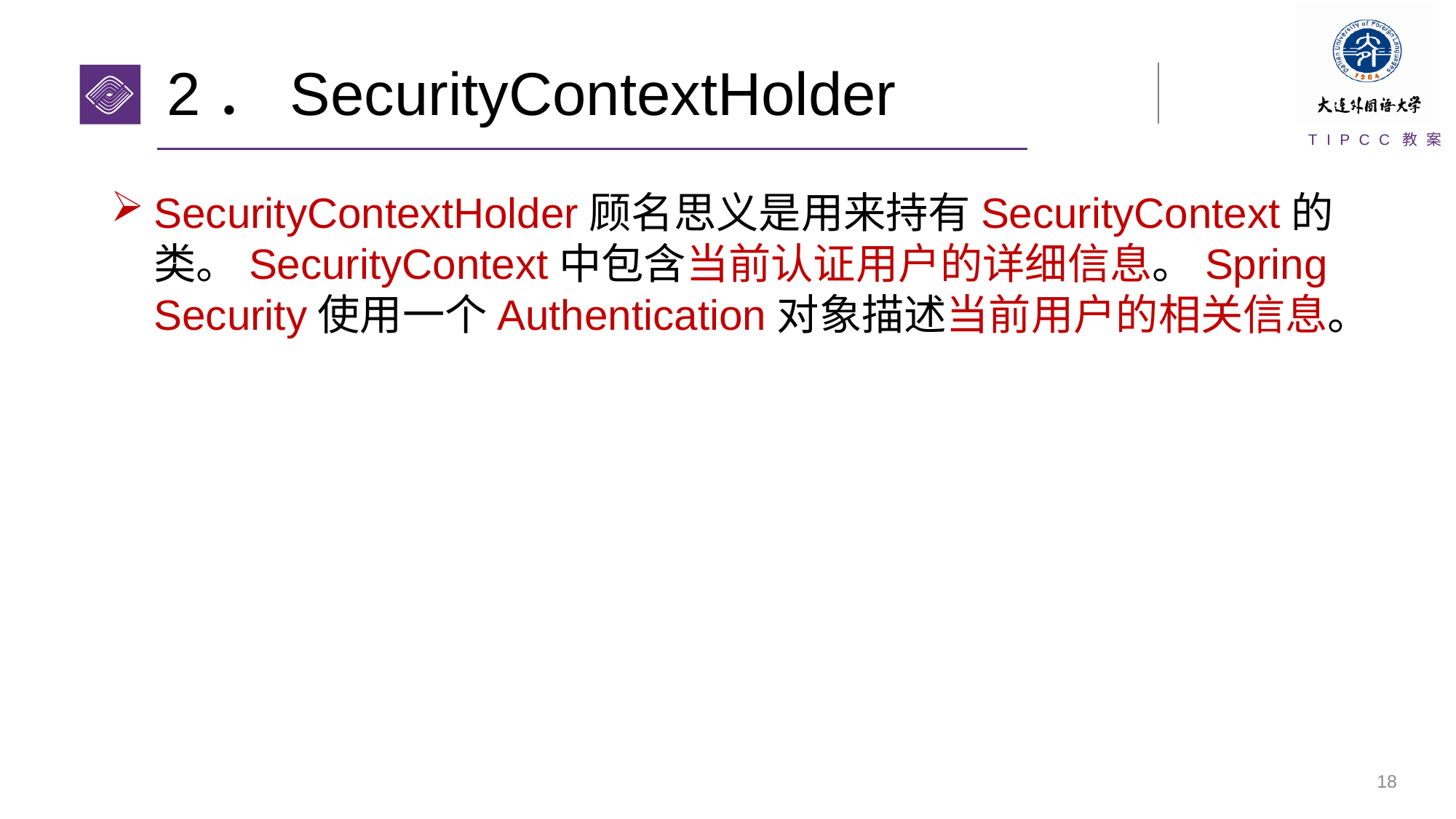

# 2．SecurityContextHolder
SecurityContextHolder顾名思义是用来持有SecurityContext的类。SecurityContext中包含当前认证用户的详细信息。Spring Security使用一个Authentication对象描述当前用户的相关信息。
18